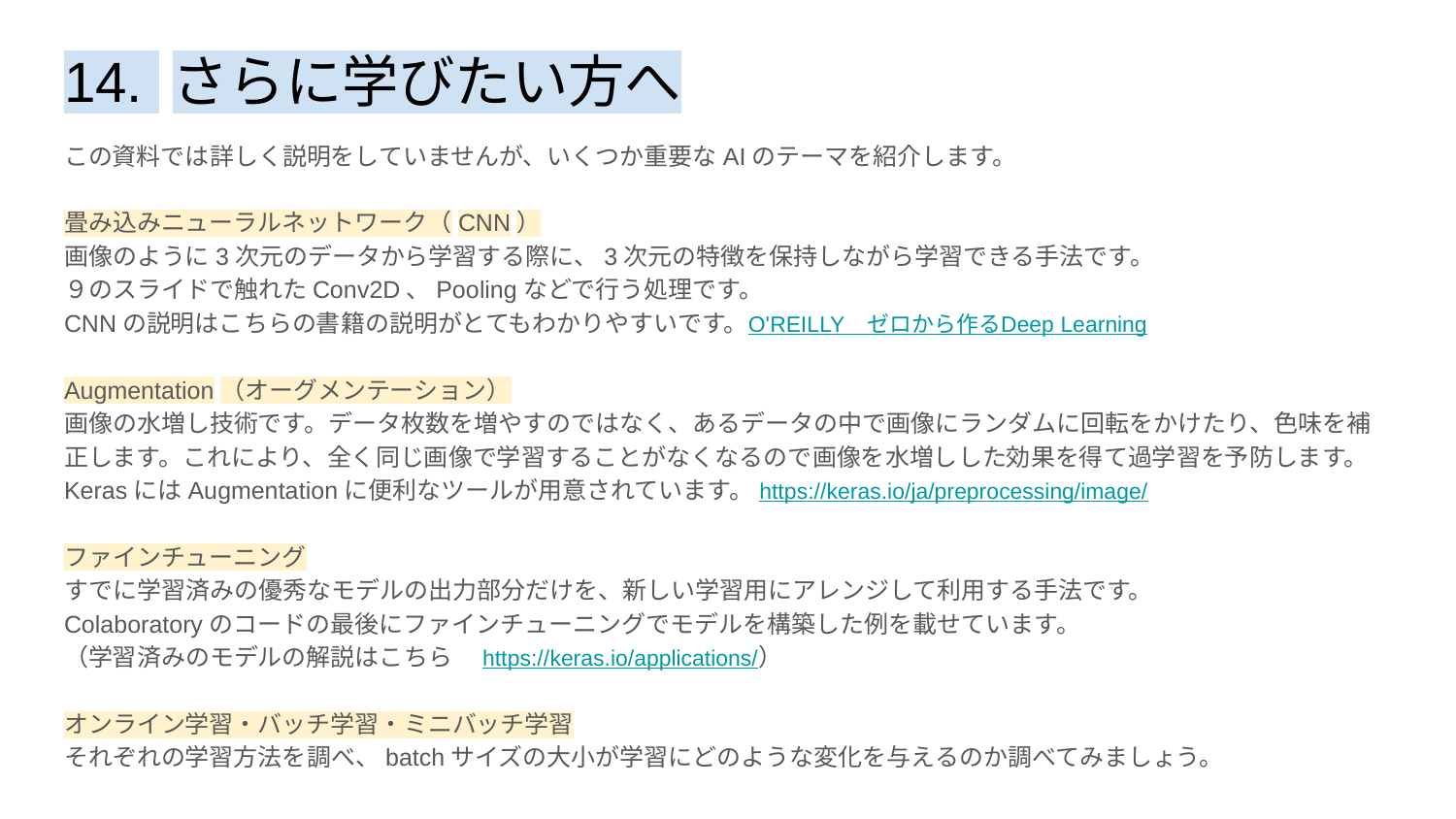

# 14. さらに学びたい方へ
この資料では詳しく説明をしていませんが、いくつか重要なAIのテーマを紹介します。

畳み込みニューラルネットワーク（CNN）
画像のように3次元のデータから学習する際に、3次元の特徴を保持しながら学習できる手法です。
９のスライドで触れたConv2D、Poolingなどで行う処理です。
CNNの説明はこちらの書籍の説明がとてもわかりやすいです。O'REILLY　ゼロから作るDeep Learning

Augmentation（オーグメンテーション）
画像の水増し技術です。データ枚数を増やすのではなく、あるデータの中で画像にランダムに回転をかけたり、色味を補正します。これにより、全く同じ画像で学習することがなくなるので画像を水増しした効果を得て過学習を予防します。
KerasにはAugmentationに便利なツールが用意されています。https://keras.io/ja/preprocessing/image/

ファインチューニング
すでに学習済みの優秀なモデルの出力部分だけを、新しい学習用にアレンジして利用する手法です。
Colaboratoryのコードの最後にファインチューニングでモデルを構築した例を載せています。
（学習済みのモデルの解説はこちら　https://keras.io/applications/）

オンライン学習・バッチ学習・ミニバッチ学習
それぞれの学習方法を調べ、batchサイズの大小が学習にどのような変化を与えるのか調べてみましょう。